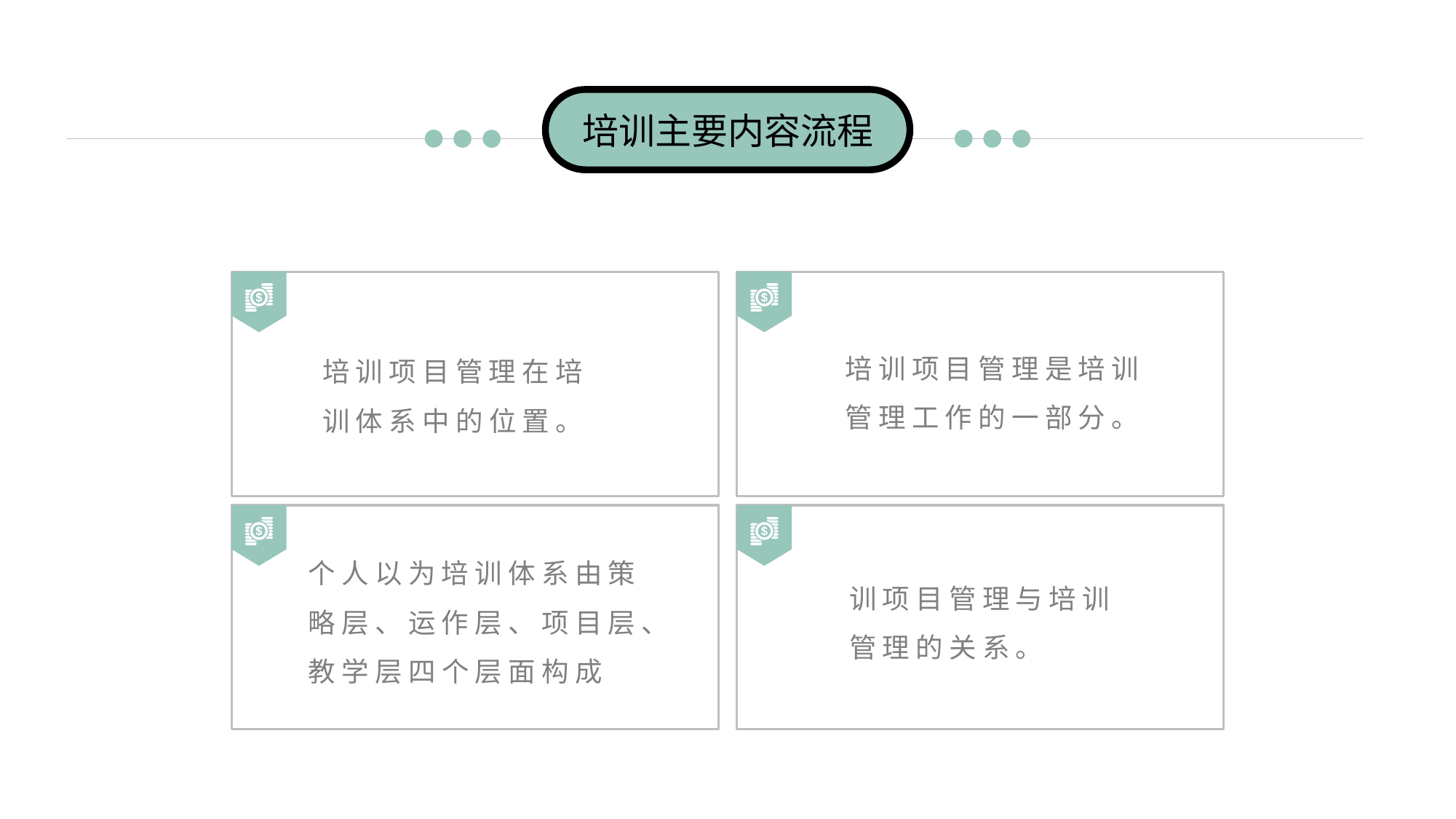

培训主要内容流程

培训项目管理是培训管理工作的一部分。
培训项目管理在培训体系中的位置。

个人以为培训体系由策略层、运作层、项目层、教学层四个层面构成
训项目管理与培训管理的关系。